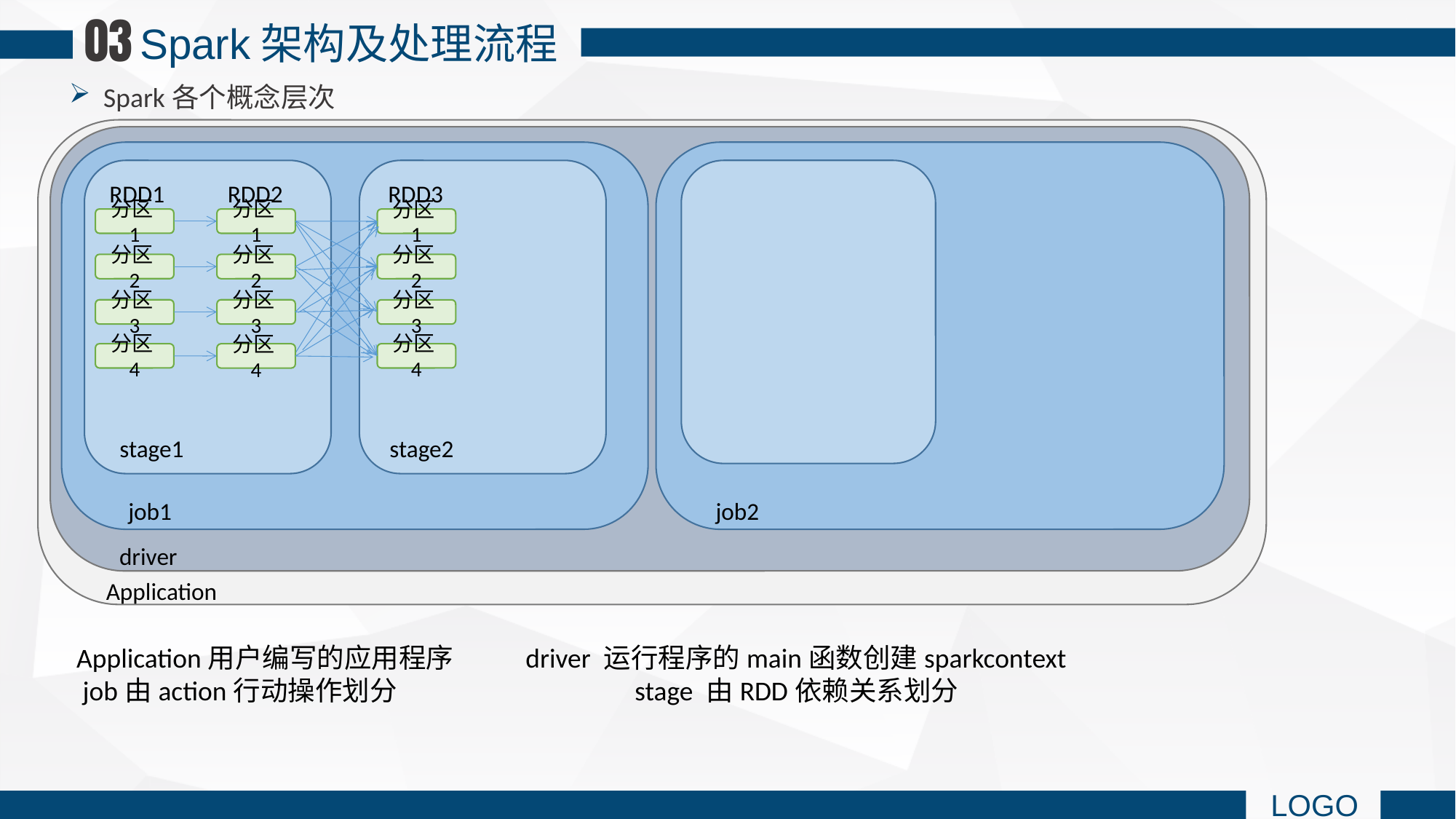

03
Spark架构及处理流程

Spark各个概念层次

RDD1
RDD2
RDD3
分区1
分区1
分区1
分区2
分区2
分区2
分区3
分区3
分区3
分区4
分区4
分区4
stage1
stage2
job1
job2
driver
Application
Application用户编写的应用程序  	 driver 运行程序的main函数创建sparkcontext
 job由action行动操作划分  		 stage 由RDD依赖关系划分
LOGO